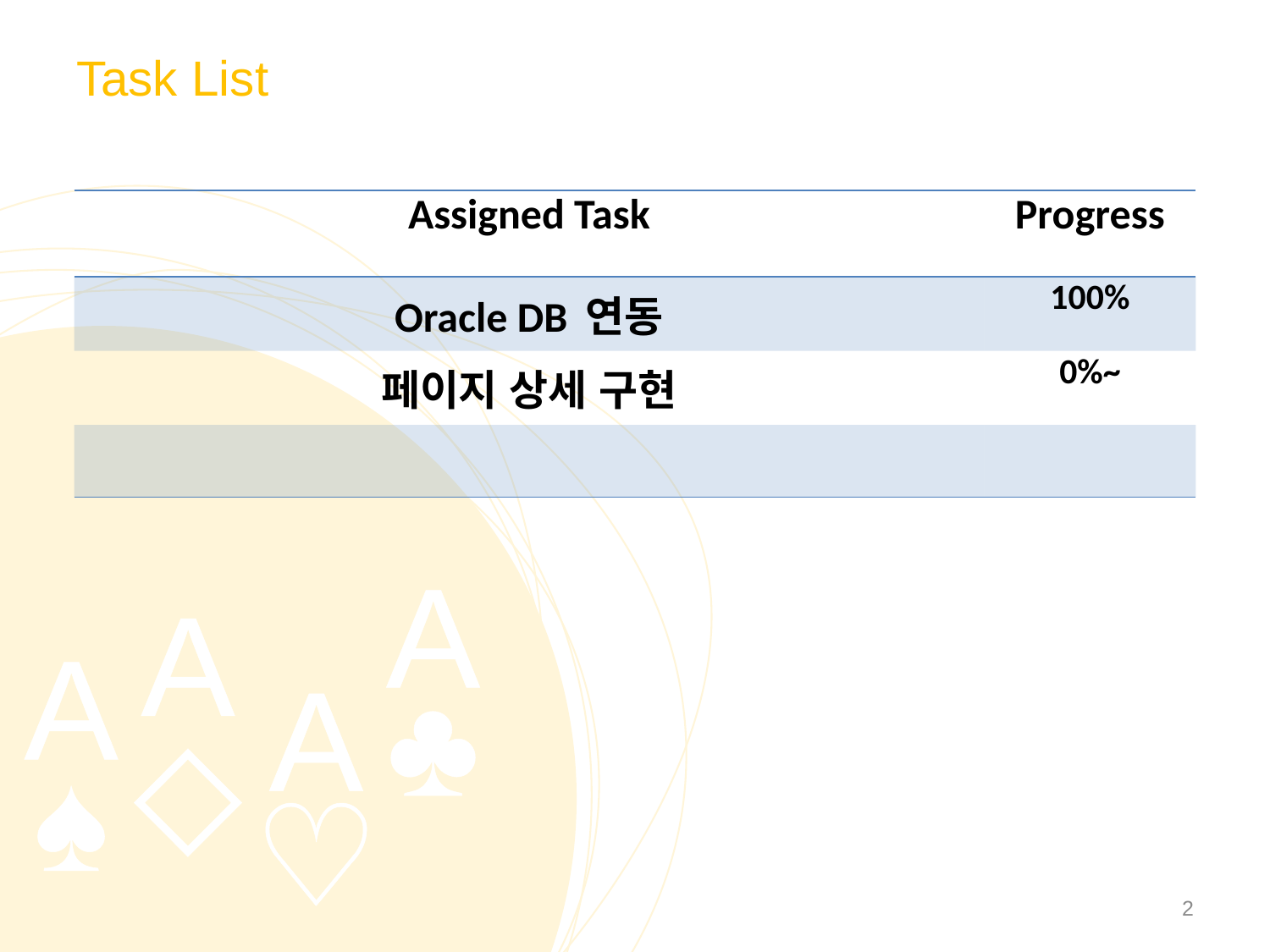

# Task List
| Assigned Task | Progress |
| --- | --- |
| Oracle DB 연동 | 100% |
| 페이지 상세 구현 | 0%~ |
|  |  |
2